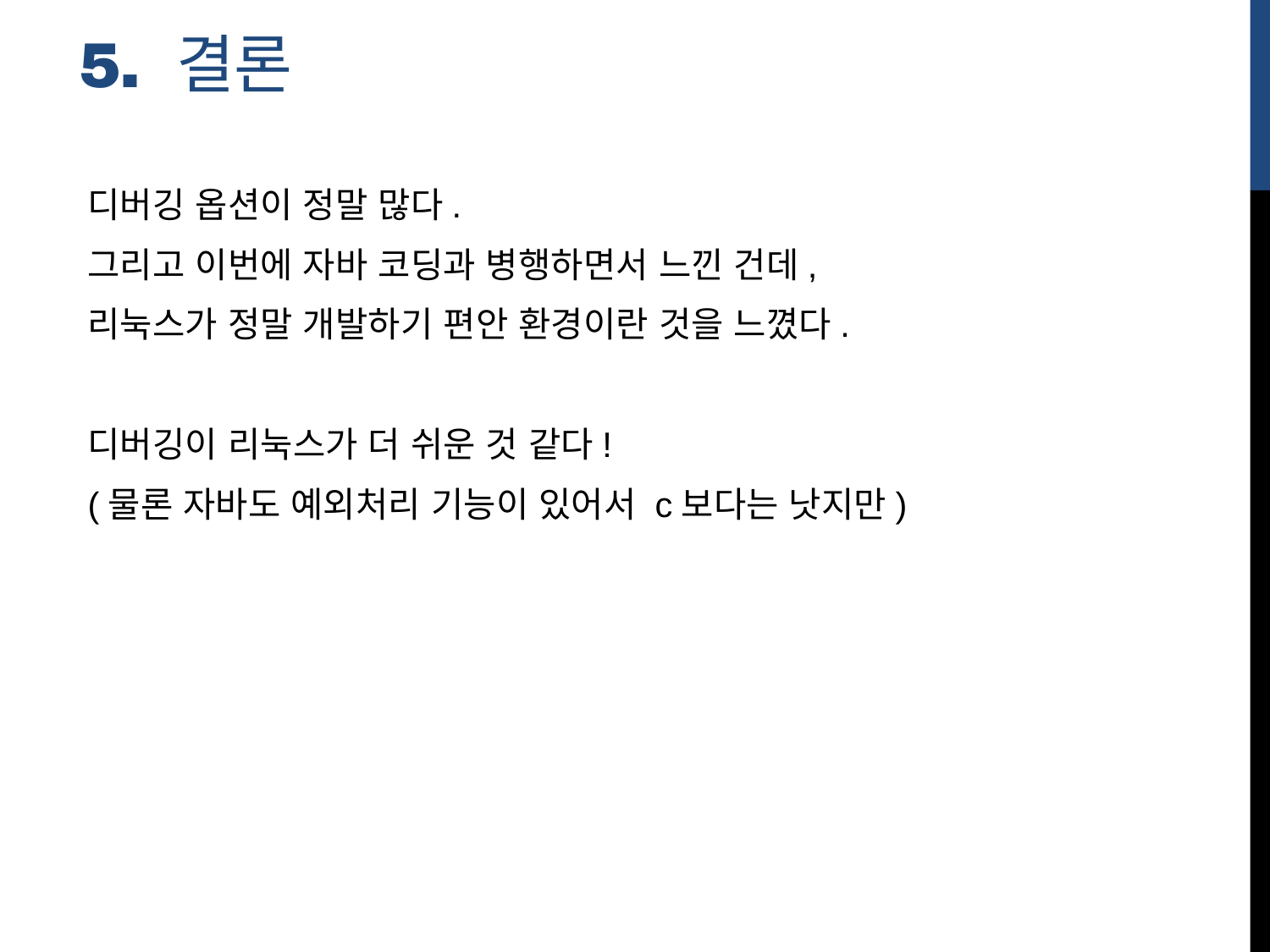

# 5. 결론
디버깅 옵션이 정말 많다.
그리고 이번에 자바 코딩과 병행하면서 느낀 건데,
리눅스가 정말 개발하기 편안 환경이란 것을 느꼈다.

디버깅이 리눅스가 더 쉬운 것 같다!
(물론 자바도 예외처리 기능이 있어서 c보다는 낫지만)